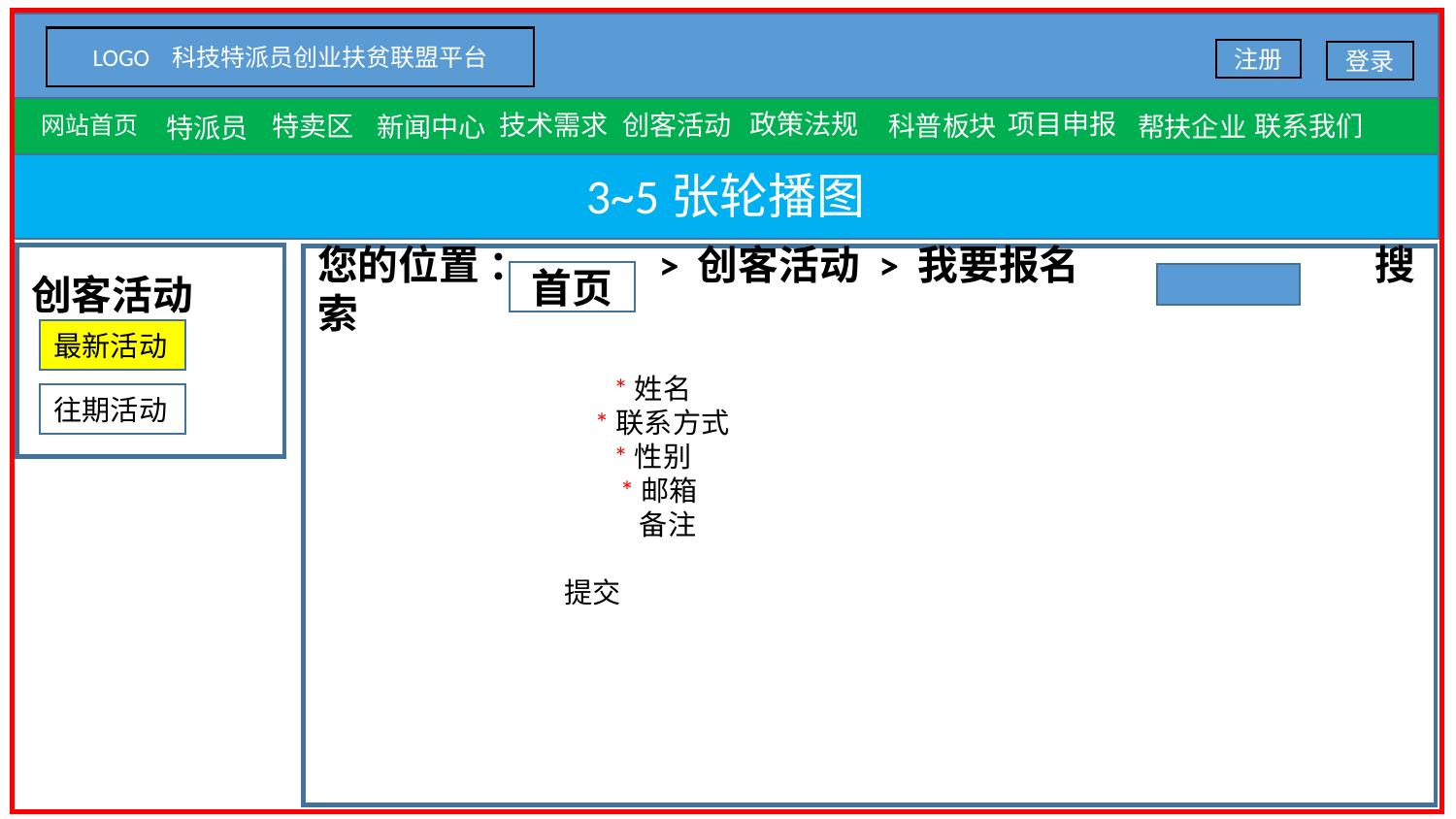

LOGO   科技特派员创业扶贫联盟平台
注册
登录

政策法规
项目申报
技术需求
创客活动
联系我们
网站首页
科普板块
特卖区
新闻中心
帮扶企业
特派员
3~5张轮播图
创客活动

您的位置 ：             > 创客活动 > 我要报名                                搜索

                                               *姓名
                                            *联系方式
                                               *性别
                                                *邮箱
                                                  备注

                                      提交

首页

最新活动
往期活动